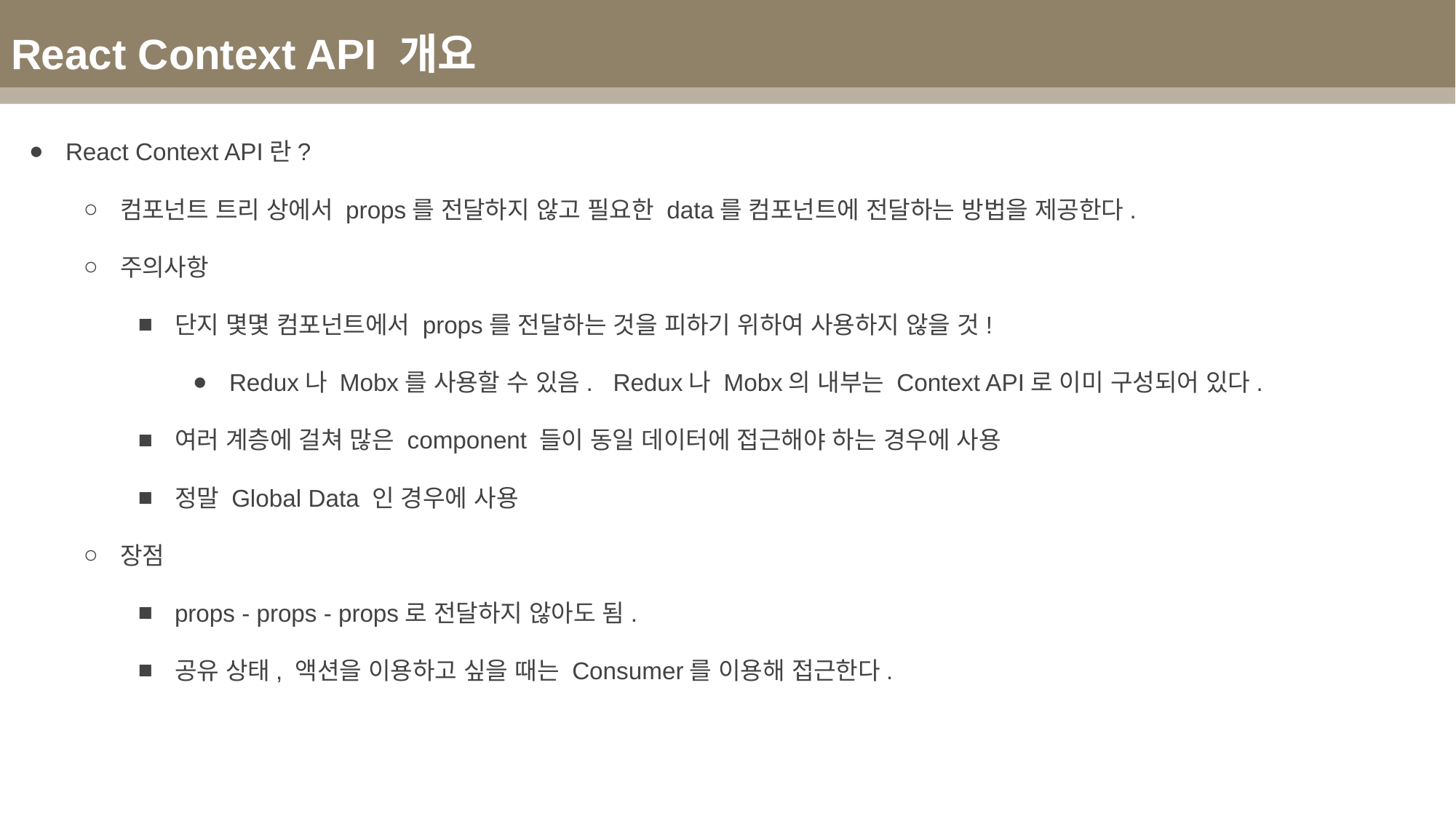

React Context API 개요
React Context API란?
컴포넌트 트리 상에서 props를 전달하지 않고 필요한 data를 컴포넌트에 전달하는 방법을 제공한다.
주의사항
단지 몇몇 컴포넌트에서 props를 전달하는 것을 피하기 위하여 사용하지 않을 것!
Redux나 Mobx를 사용할 수 있음.   Redux나 Mobx의 내부는 Context API로 이미 구성되어 있다.
여러 계층에 걸쳐 많은 component 들이 동일 데이터에 접근해야 하는 경우에 사용
정말 Global Data 인 경우에 사용
장점
props - props - props로 전달하지 않아도 됨.
공유 상태, 액션을 이용하고 싶을 때는 Consumer를 이용해 접근한다.